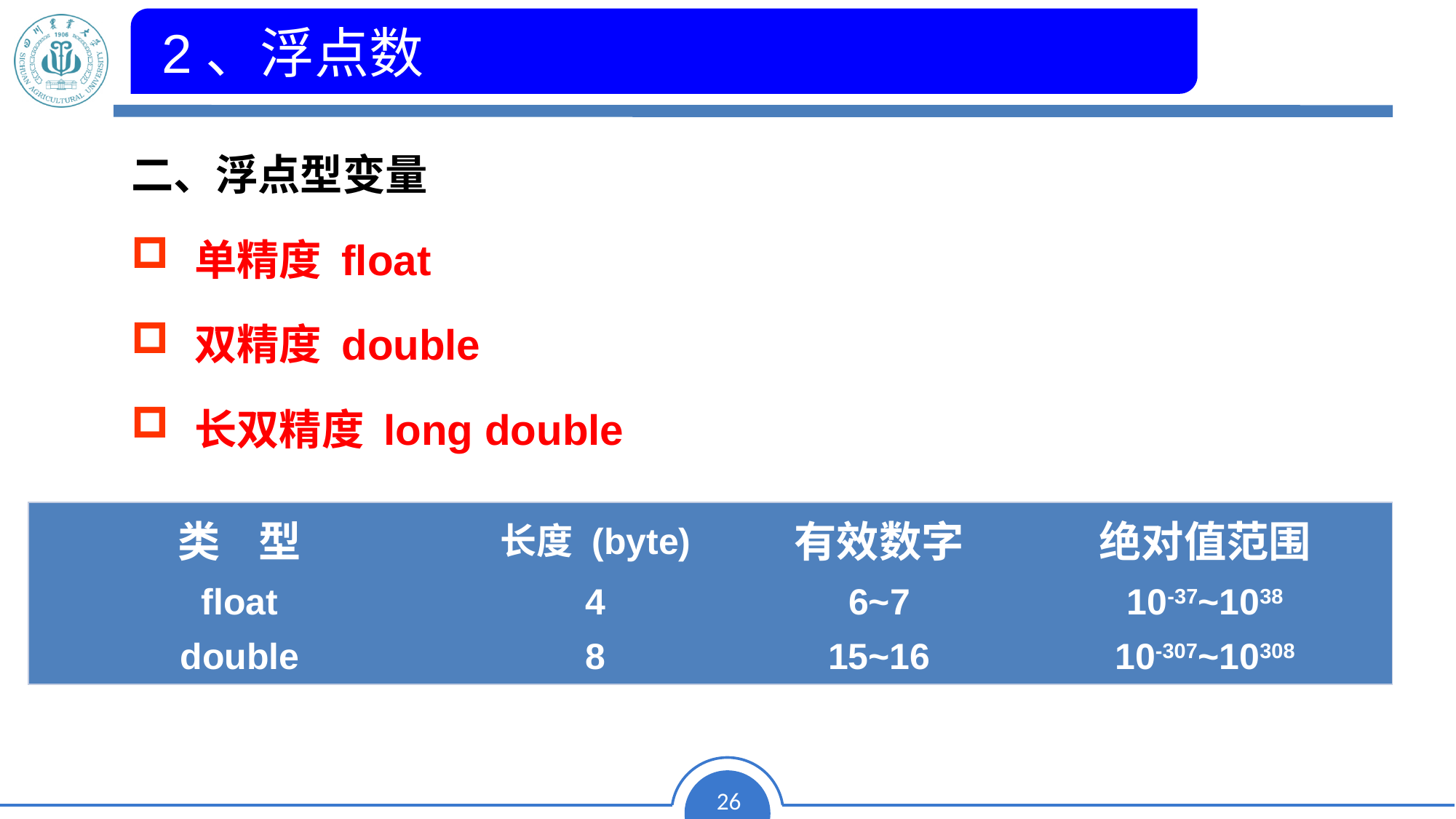

2、浮点数
二、浮点型变量
单精度 float
双精度 double
长双精度 long double
| 类 型 | 长度 (byte) | 有效数字 | 绝对值范围 |
| --- | --- | --- | --- |
| float | 4 | 6~7 | 10-37~1038 |
| double | 8 | 15~16 | 10-307~10308 |